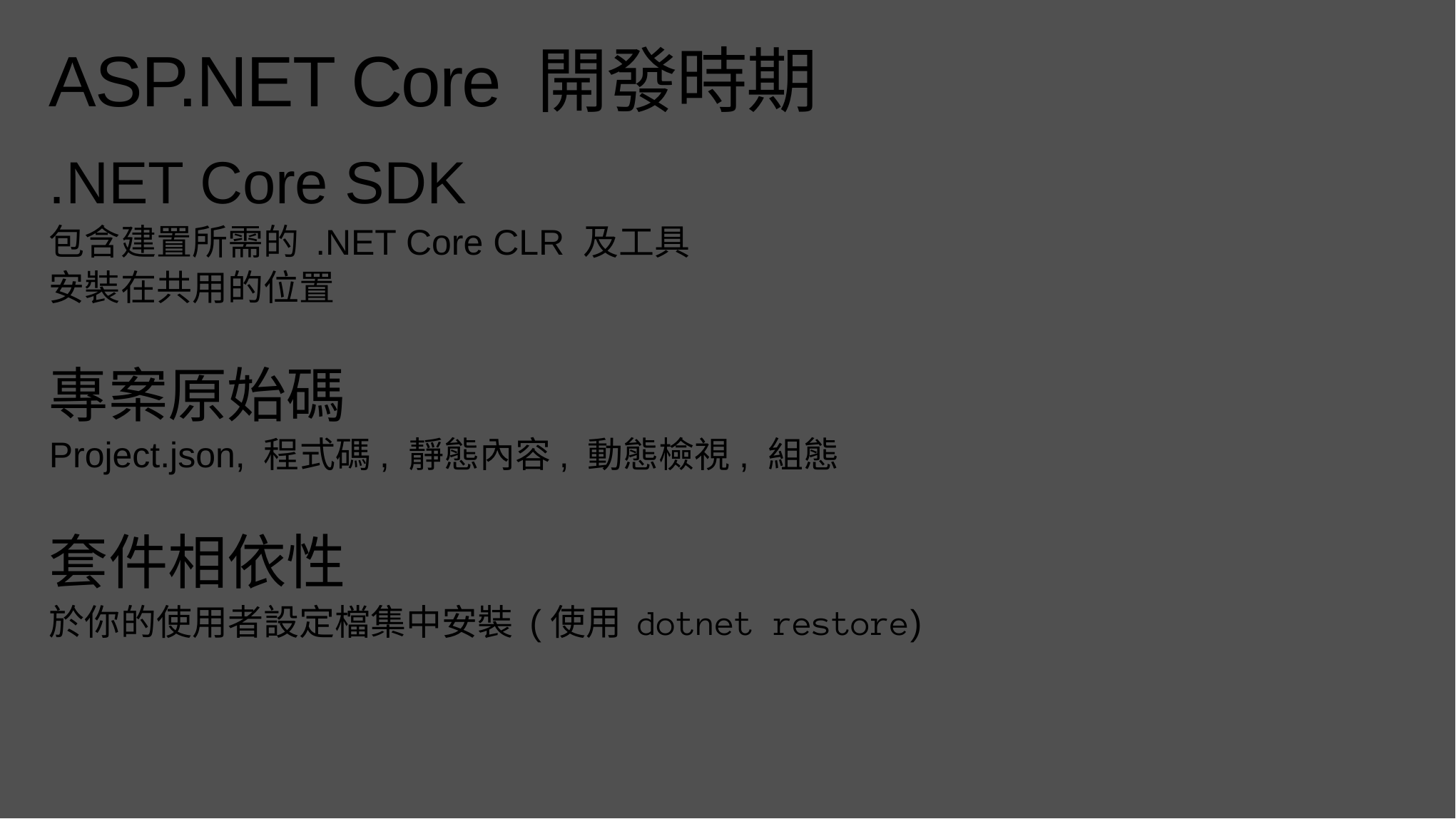

# ASP.NET Core 開發時期
.NET Core SDK
包含建置所需的 .NET Core CLR 及工具
安裝在共用的位置

專案原始碼
Project.json, 程式碼, 靜態內容, 動態檢視, 組態

套件相依性
於你的使用者設定檔集中安裝 (使用 dotnet restore)